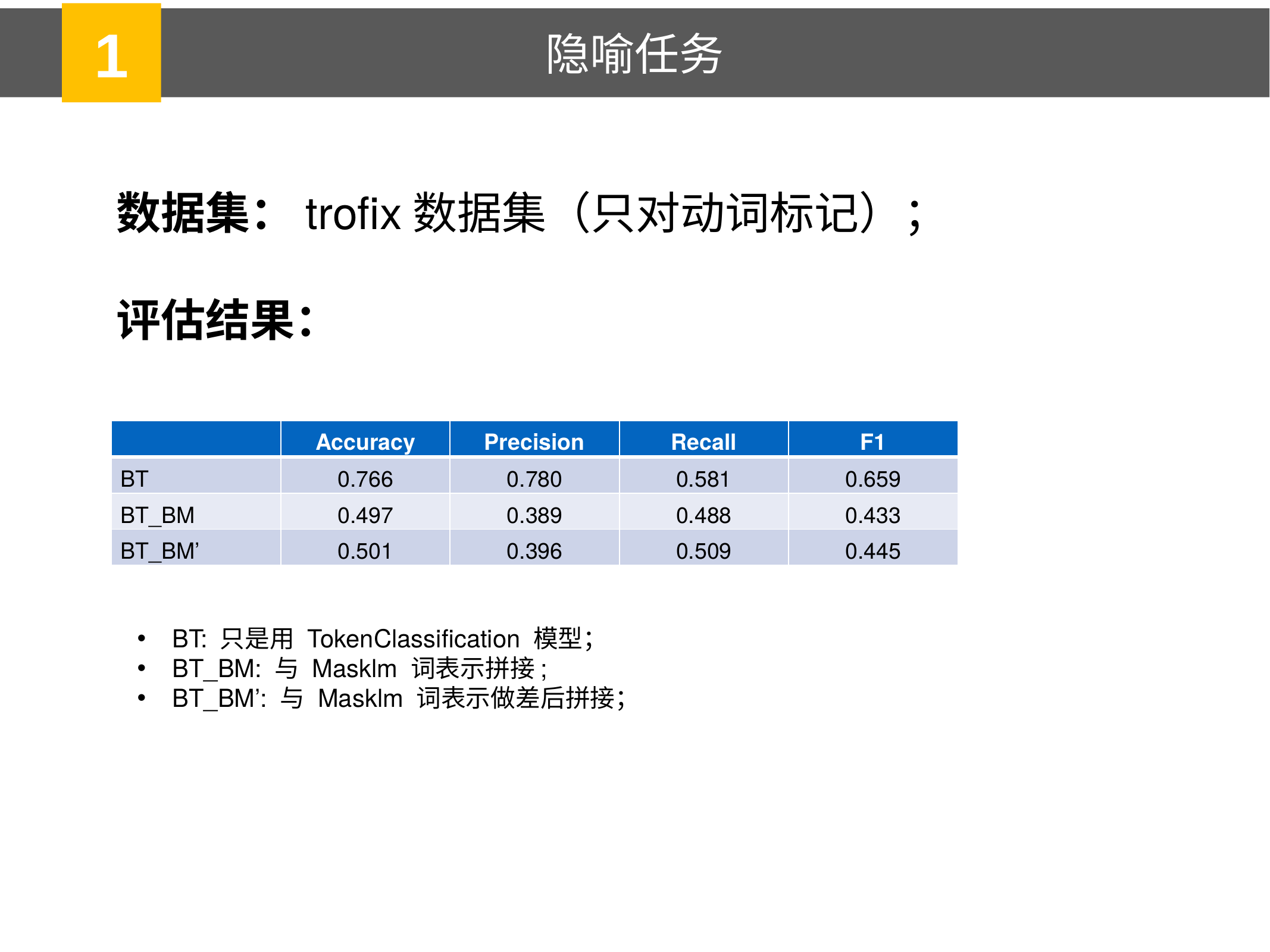

1

隐喻任务
数据集：trofix数据集（只对动词标记）；

评估结果：
|  | Accuracy | Precision | Recall | F1 |
| --- | --- | --- | --- | --- |
| BT | 0.766 | 0.780 | 0.581 | 0.659 |
| BT\_BM | 0.497 | 0.389 | 0.488 | 0.433 |
| BT\_BM’ | 0.501 | 0.396 | 0.509 | 0.445 |
BT: 只是用 TokenClassification 模型；
BT_BM: 与 Masklm 词表示拼接;
BT_BM’: 与 Masklm 词表示做差后拼接；